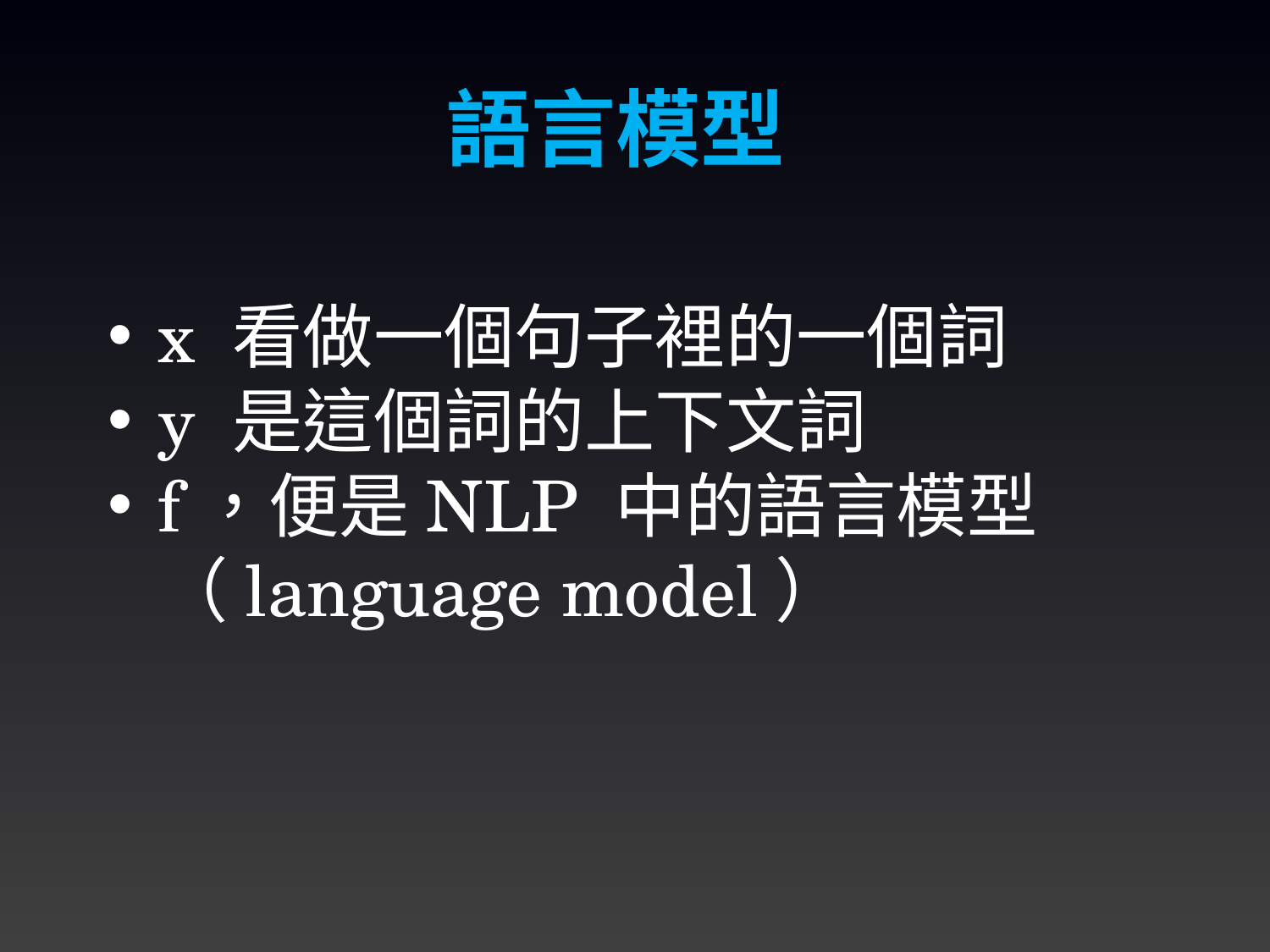

語言模型
x 看做一個句子裡的一個詞
y 是這個詞的上下文詞
f，便是NLP 中的語言模型（language model）